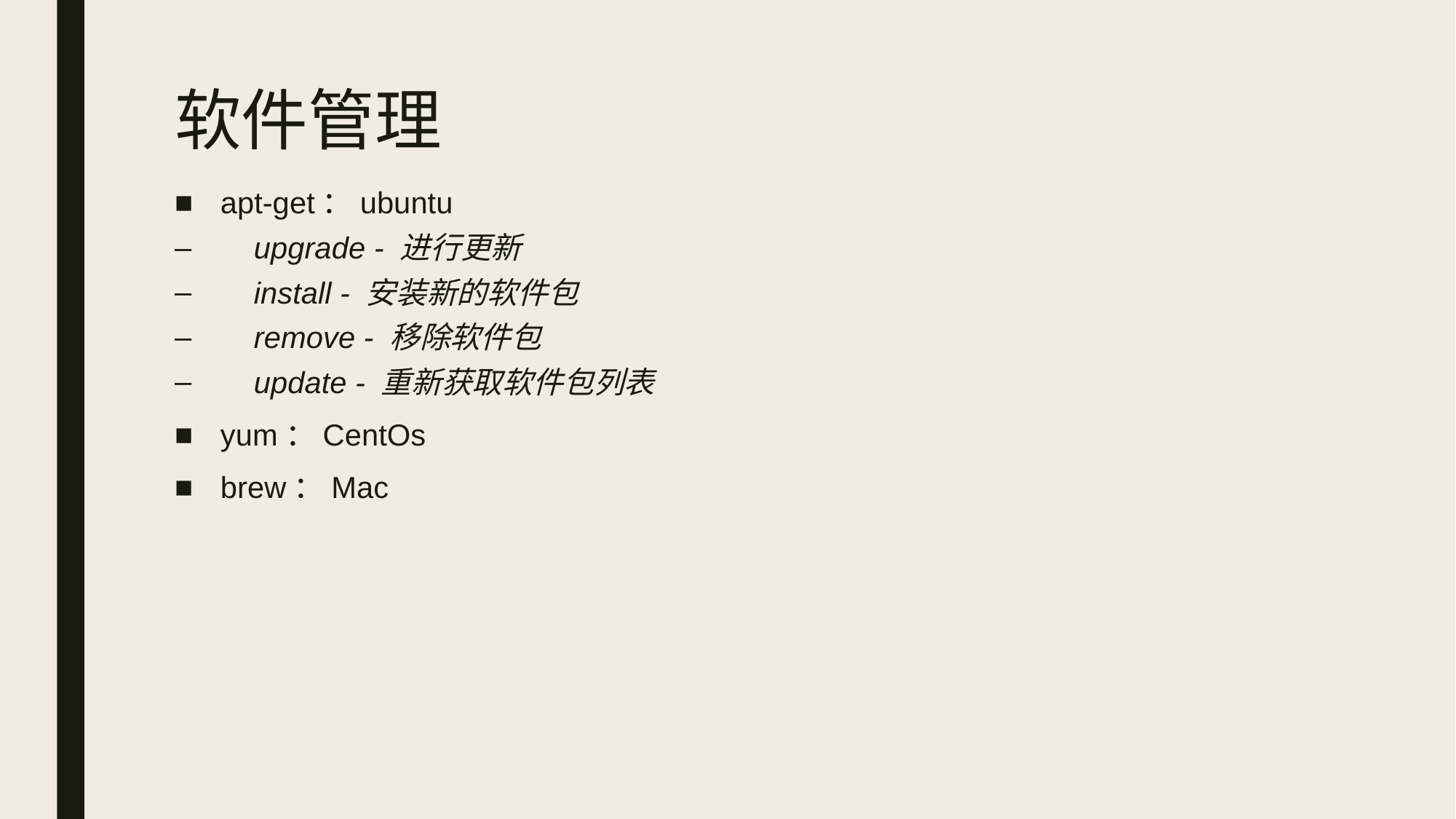

# 软件管理
apt-get：ubuntu
    upgrade - 进行更新
    install - 安装新的软件包
    remove - 移除软件包
    update - 重新获取软件包列表
yum：CentOs
brew：Mac